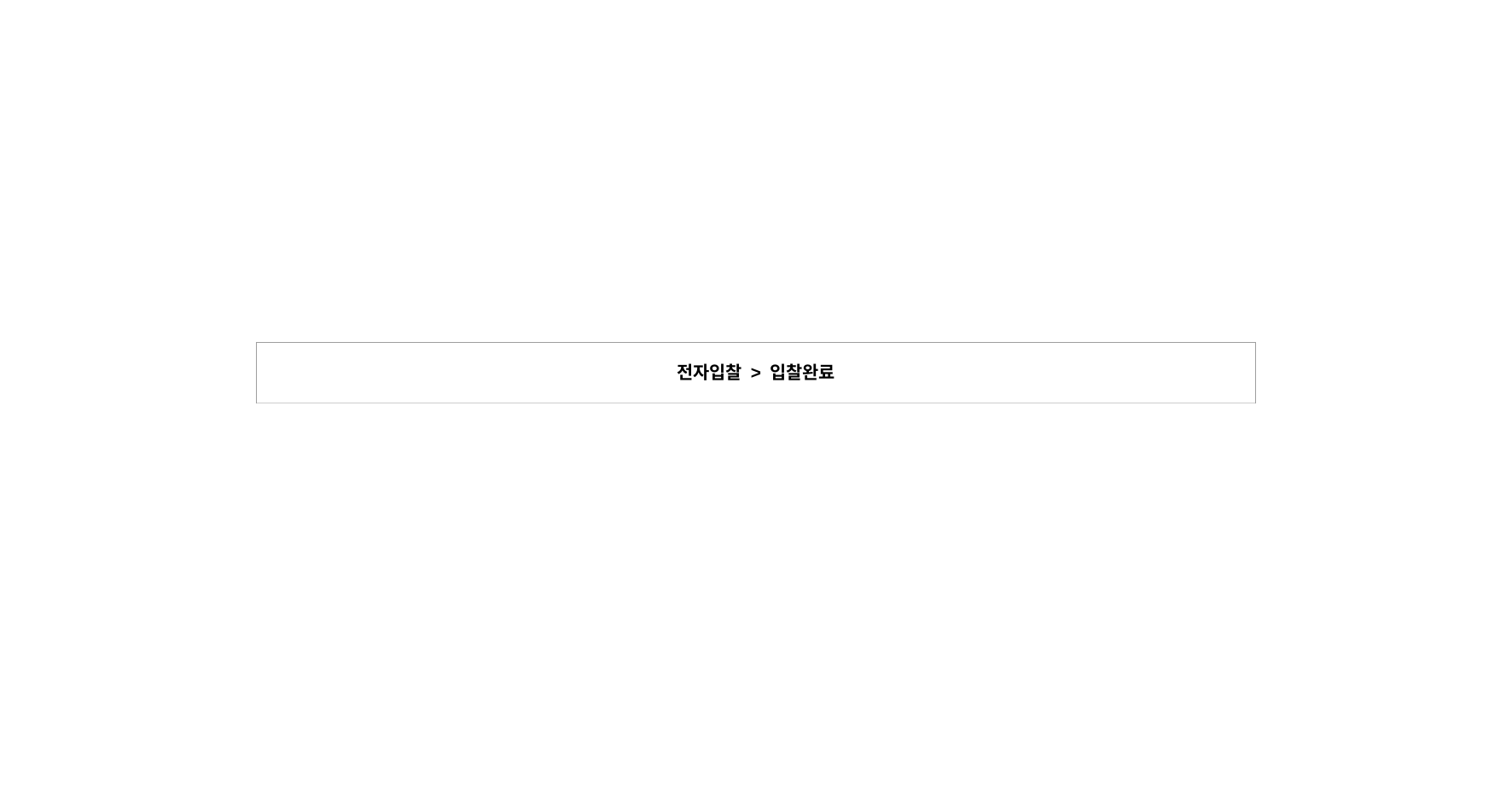

| 전자입찰 > 입찰완료 |
| --- |